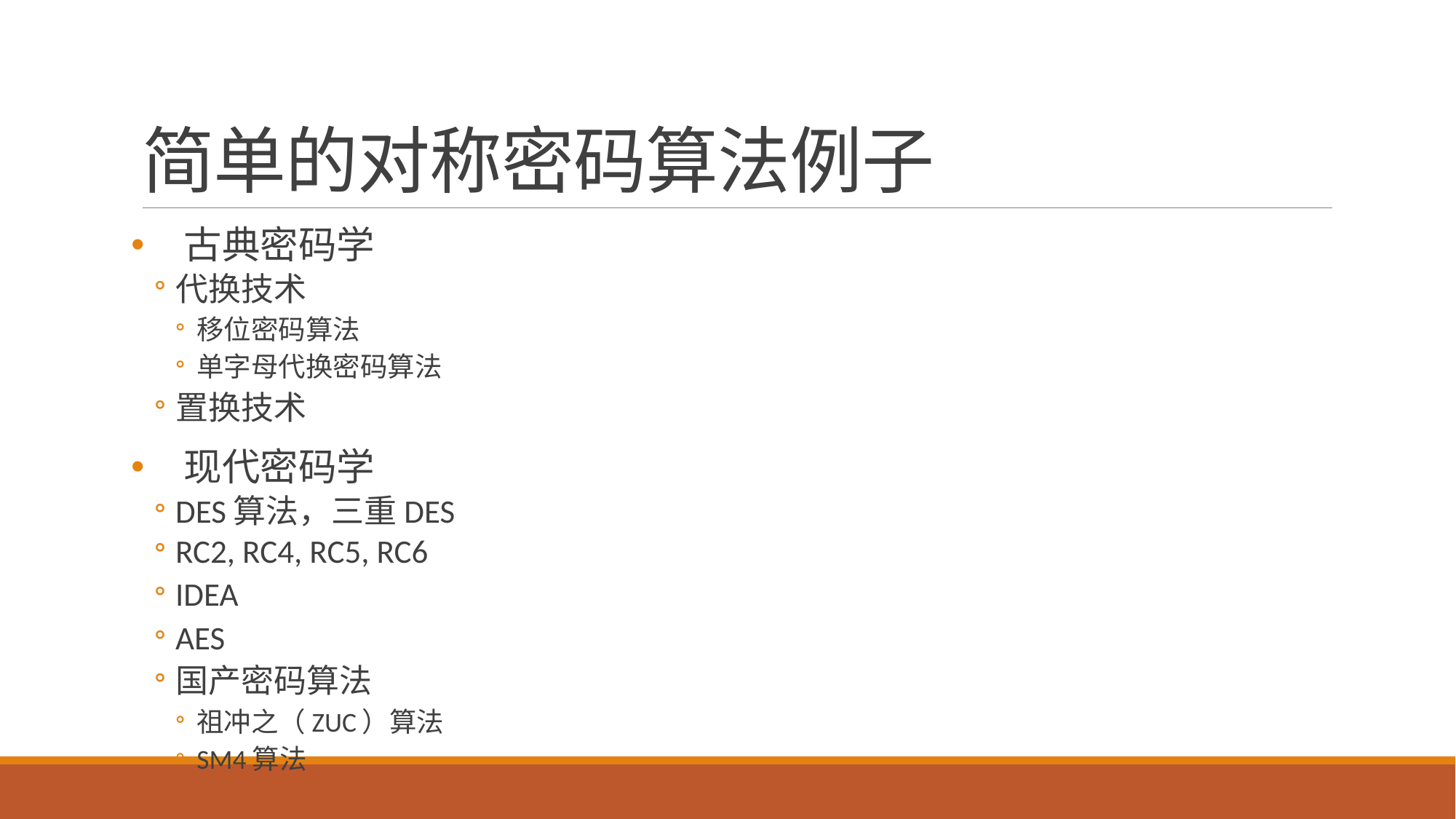

# 简单的对称密码算法例子
古典密码学
代换技术
移位密码算法
单字母代换密码算法
置换技术
现代密码学
DES算法，三重DES
RC2, RC4, RC5, RC6
IDEA
AES
国产密码算法
祖冲之（ZUC）算法
SM4算法